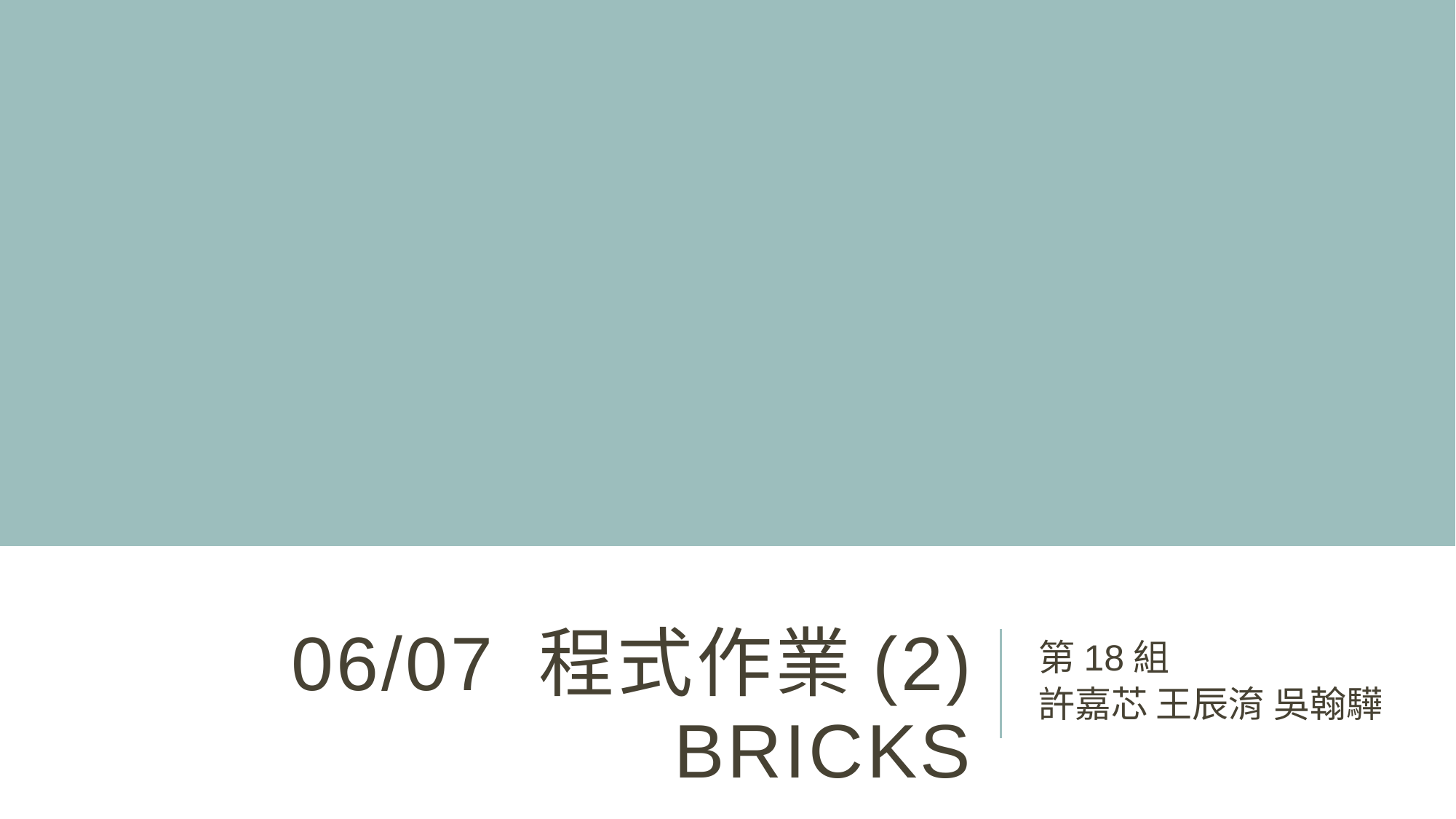

# 06/07 程式作業(2)
第18組
許嘉芯 王辰淯 吳翰驊
Bricks